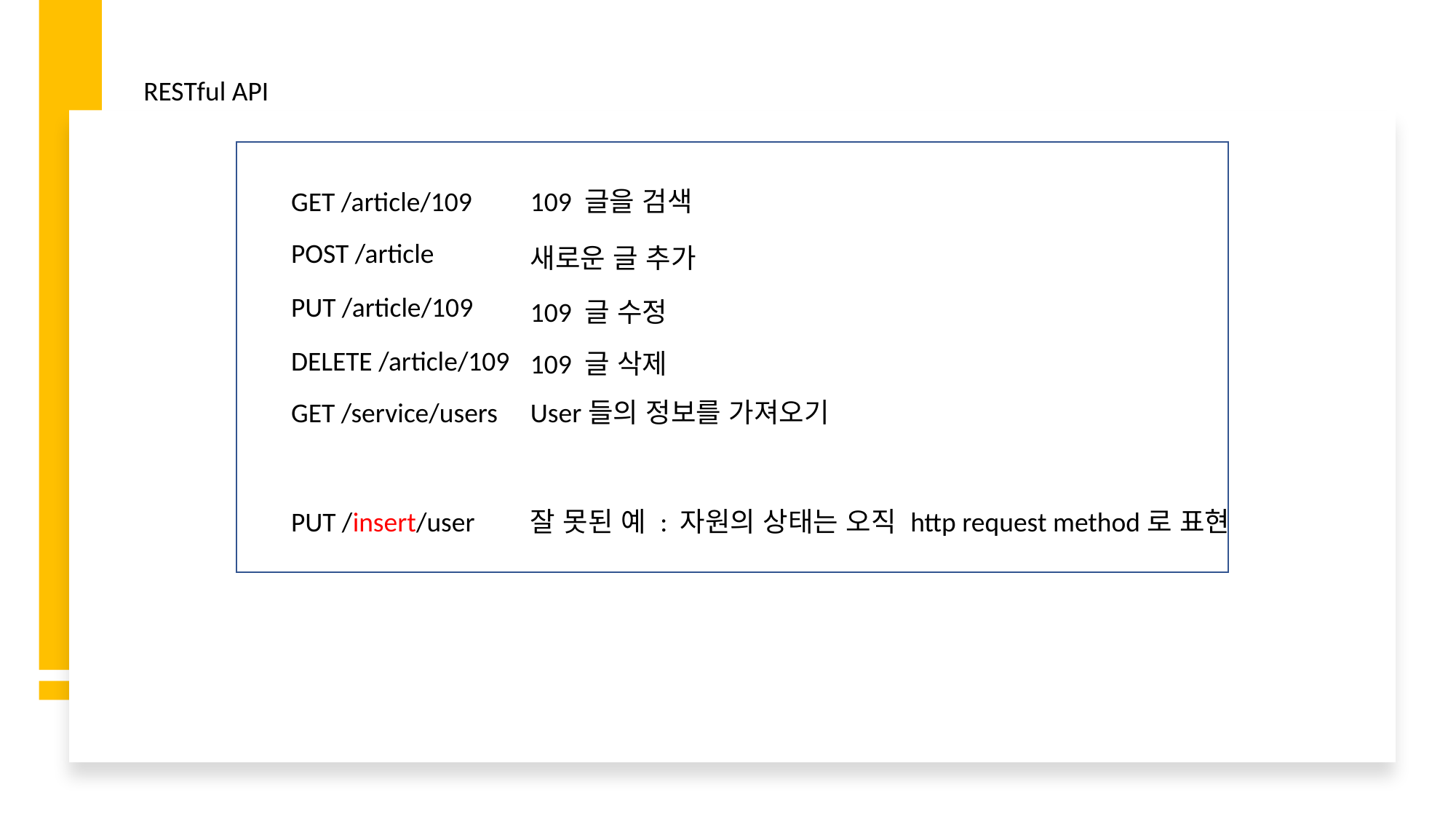

RESTful API

GET /article/109
109 글을 검색
POST /article
새로운 글 추가
PUT /article/109
109 글 수정

DELETE /article/109
109 글 삭제
GET /service/users
User들의 정보를 가져오기
PUT /insert/user
잘 못된 예 : 자원의 상태는 오직 http request method로 표현